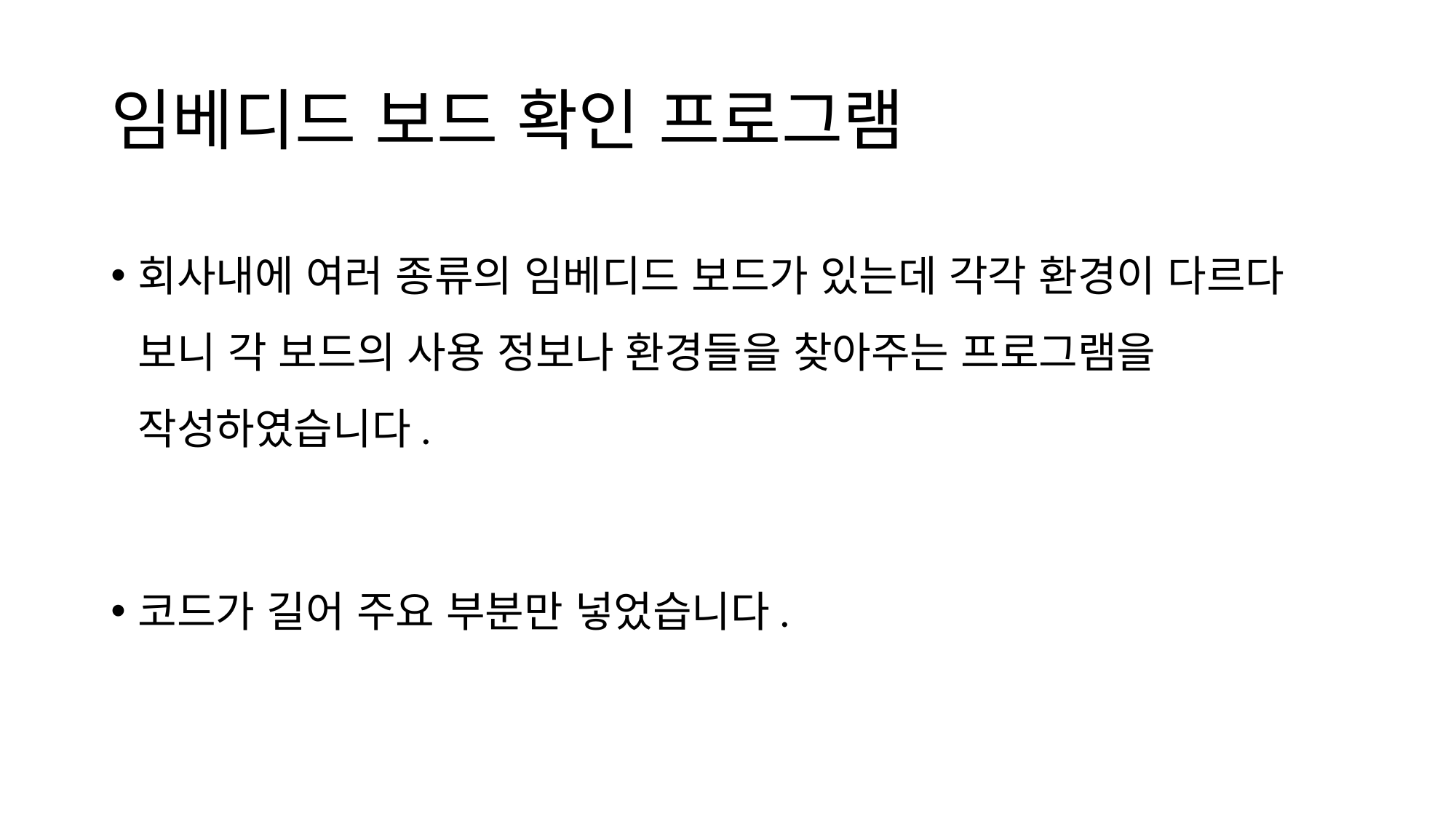

# 임베디드 보드 확인 프로그램
회사내에 여러 종류의 임베디드 보드가 있는데 각각 환경이 다르다 보니 각 보드의 사용 정보나 환경들을 찾아주는 프로그램을 작성하였습니다.

코드가 길어 주요 부분만 넣었습니다.